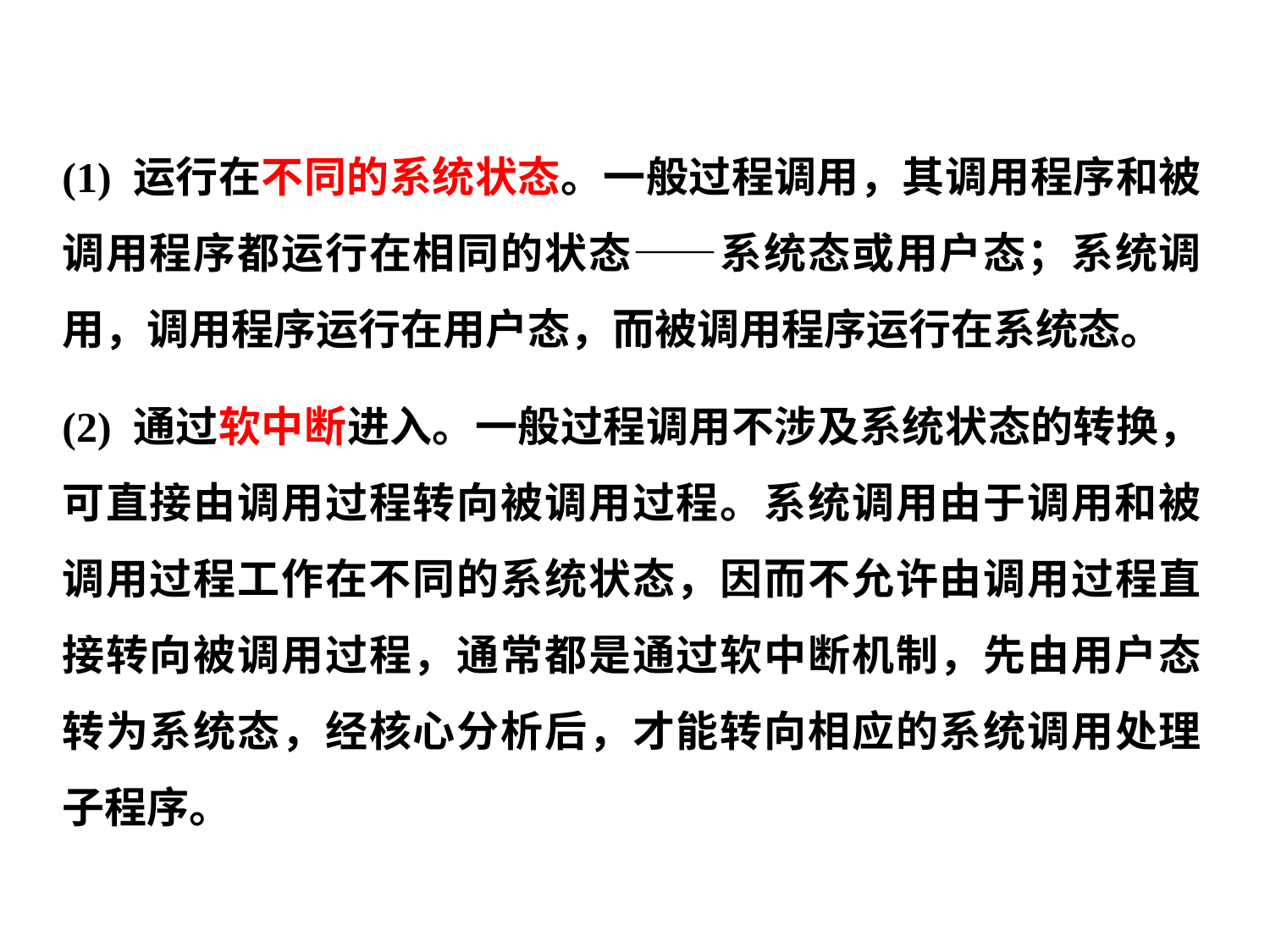

(1) 运行在不同的系统状态。一般过程调用，其调用程序和被调用程序都运行在相同的状态——系统态或用户态；系统调用，调用程序运行在用户态，而被调用程序运行在系统态。
(2) 通过软中断进入。一般过程调用不涉及系统状态的转换，可直接由调用过程转向被调用过程。系统调用由于调用和被调用过程工作在不同的系统状态，因而不允许由调用过程直接转向被调用过程，通常都是通过软中断机制，先由用户态转为系统态，经核心分析后，才能转向相应的系统调用处理子程序。